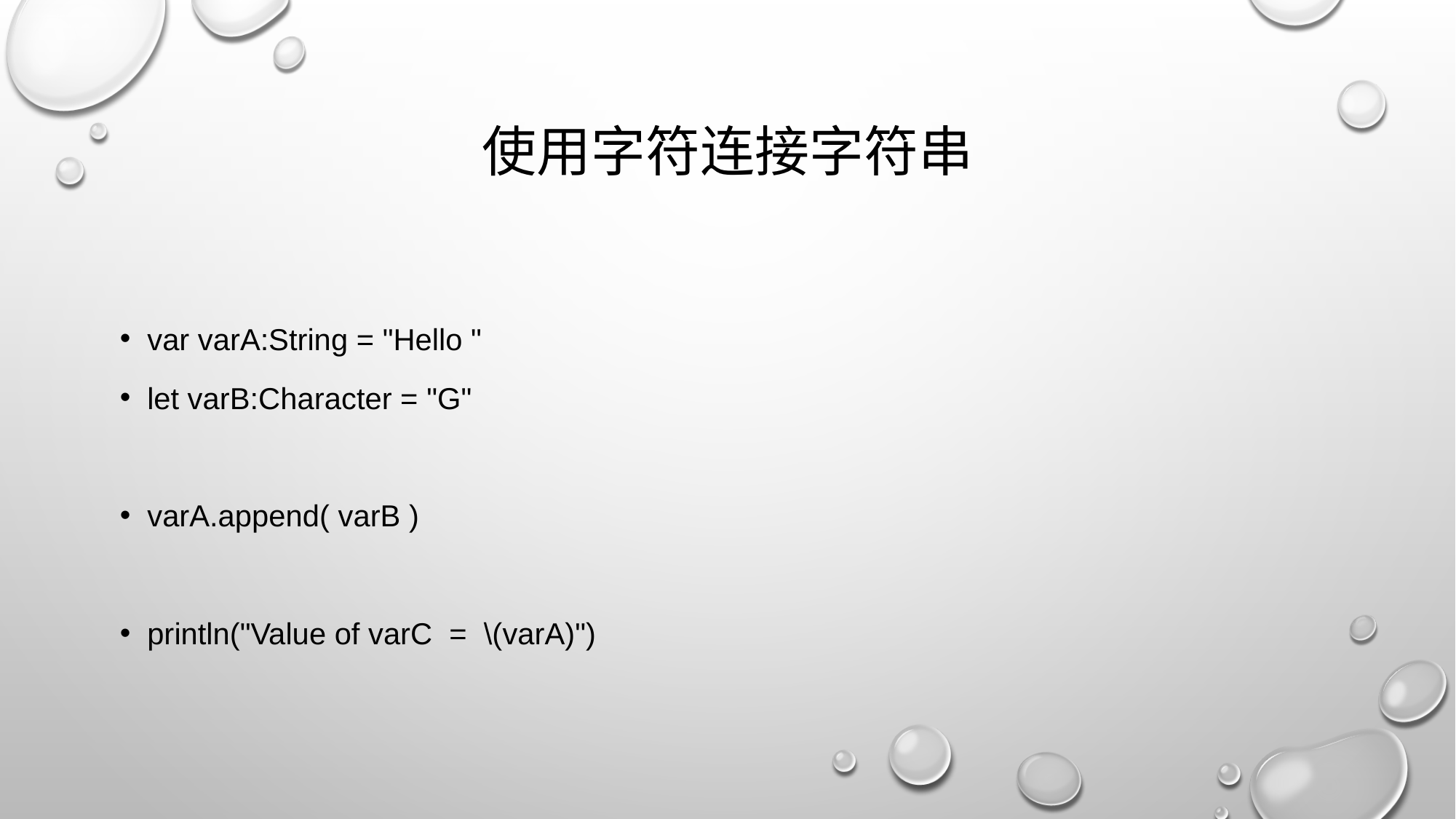

# 使用字符连接字符串

var varA:String = "Hello "
let varB:Character = "G"

varA.append( varB )

println("Value of varC  =  \(varA)")